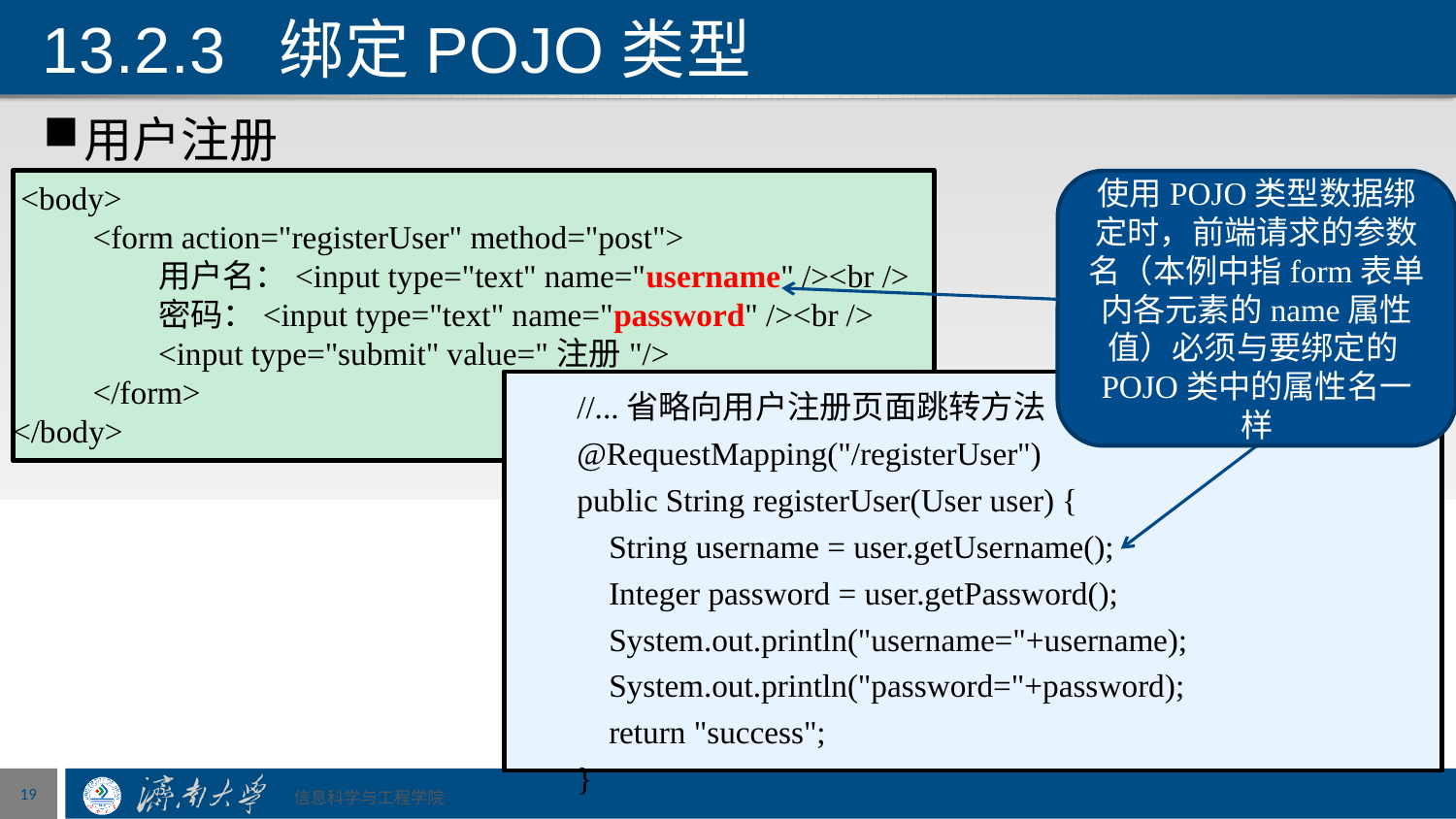

# 13.2.3  绑定POJO类型
用户注册
 <body>
          <form action="registerUser" method="post">
	用户名：<input type="text" name="username" /><br />
	密码：<input type="text" name="password" /><br />
	<input type="submit" value="注册"/>
          </form>
</body>
使用POJO类型数据绑定时，前端请求的参数名（本例中指form表单内各元素的name属性值）必须与要绑定的POJO类中的属性名一样
//...省略向用户注册页面跳转方法
@RequestMapping("/registerUser")
public String registerUser(User user) {
    String username = user.getUsername();
    Integer password = user.getPassword();
    System.out.println("username="+username);
    System.out.println("password="+password);
    return "success";
}